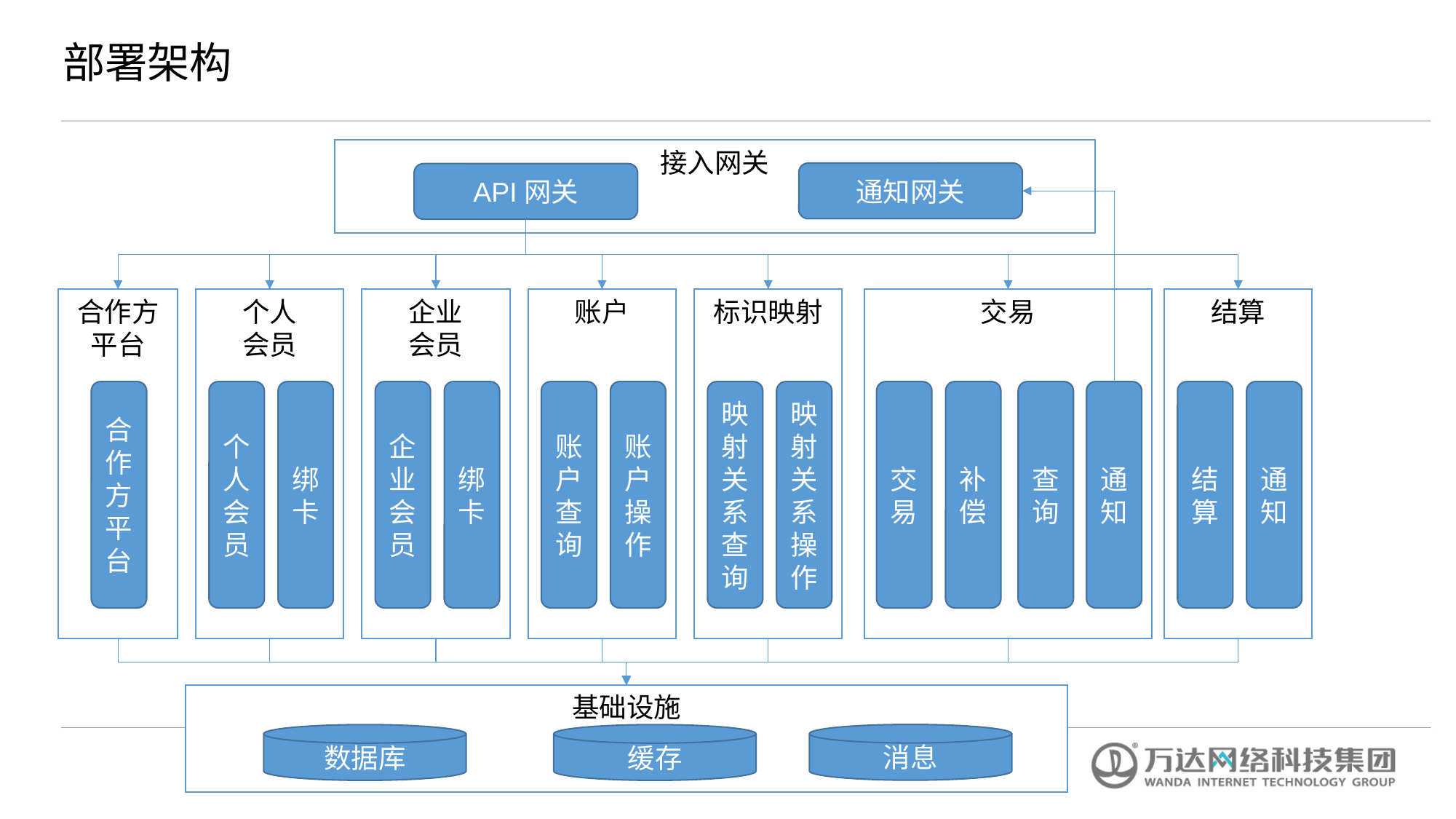

部署架构
接入网关
通知网关
API网关
合作方平台
个人
会员
企业
会员
账户
标识映射
交易
结算
查询
合作方平台
个人会员
绑卡
企业会员
绑卡
账户查询
账户操作
映射关系查询
映射关系操作
交易
补偿
通知
结算
通知
基础设施
消息
数据库
缓存